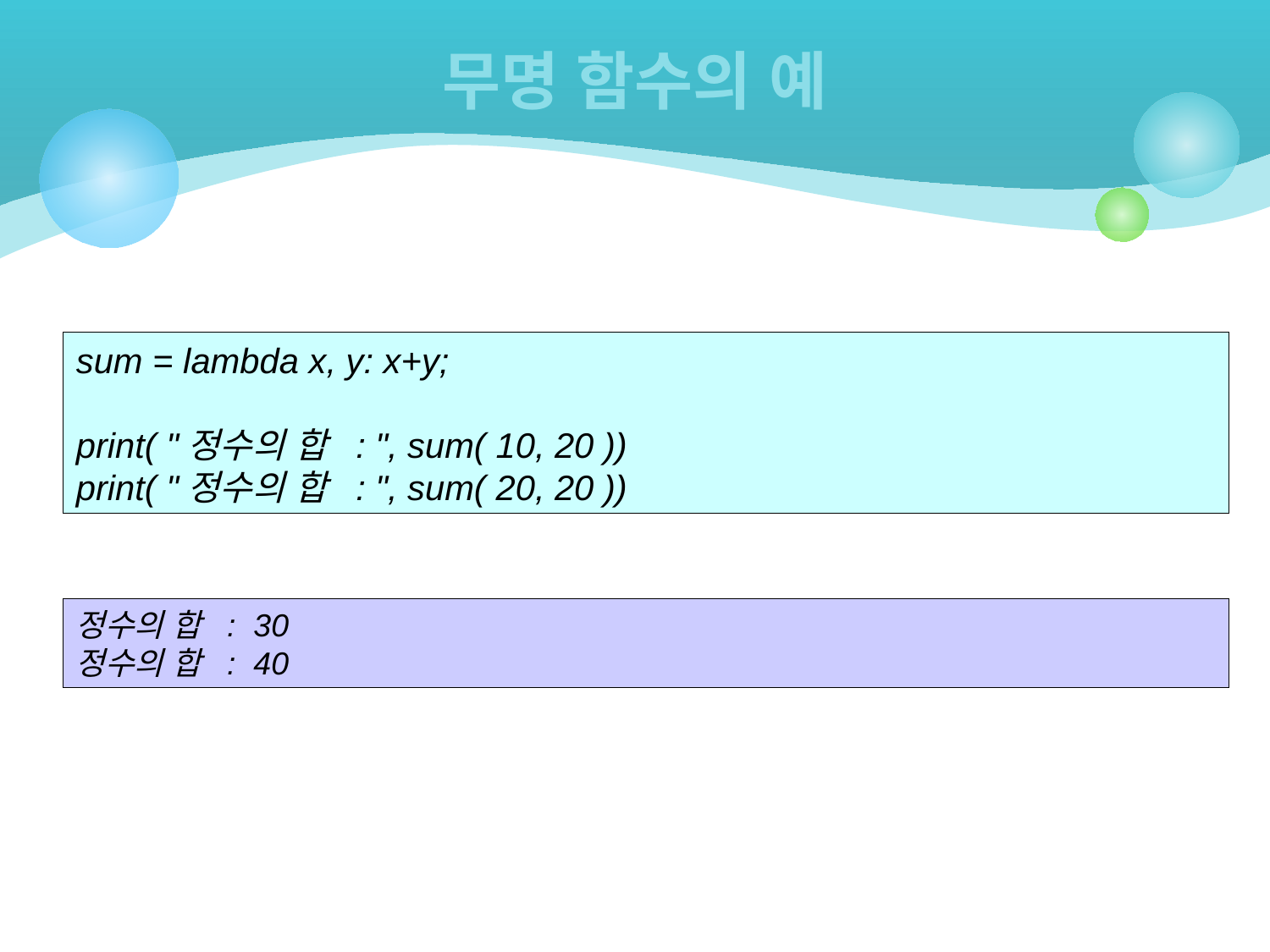

# 무명 함수의 예
sum = lambda x, y: x+y;

print( "정수의 합  : ", sum( 10, 20 ))
print( "정수의 합  : ", sum( 20, 20 ))
정수의 합  :  30
정수의 합  :  40